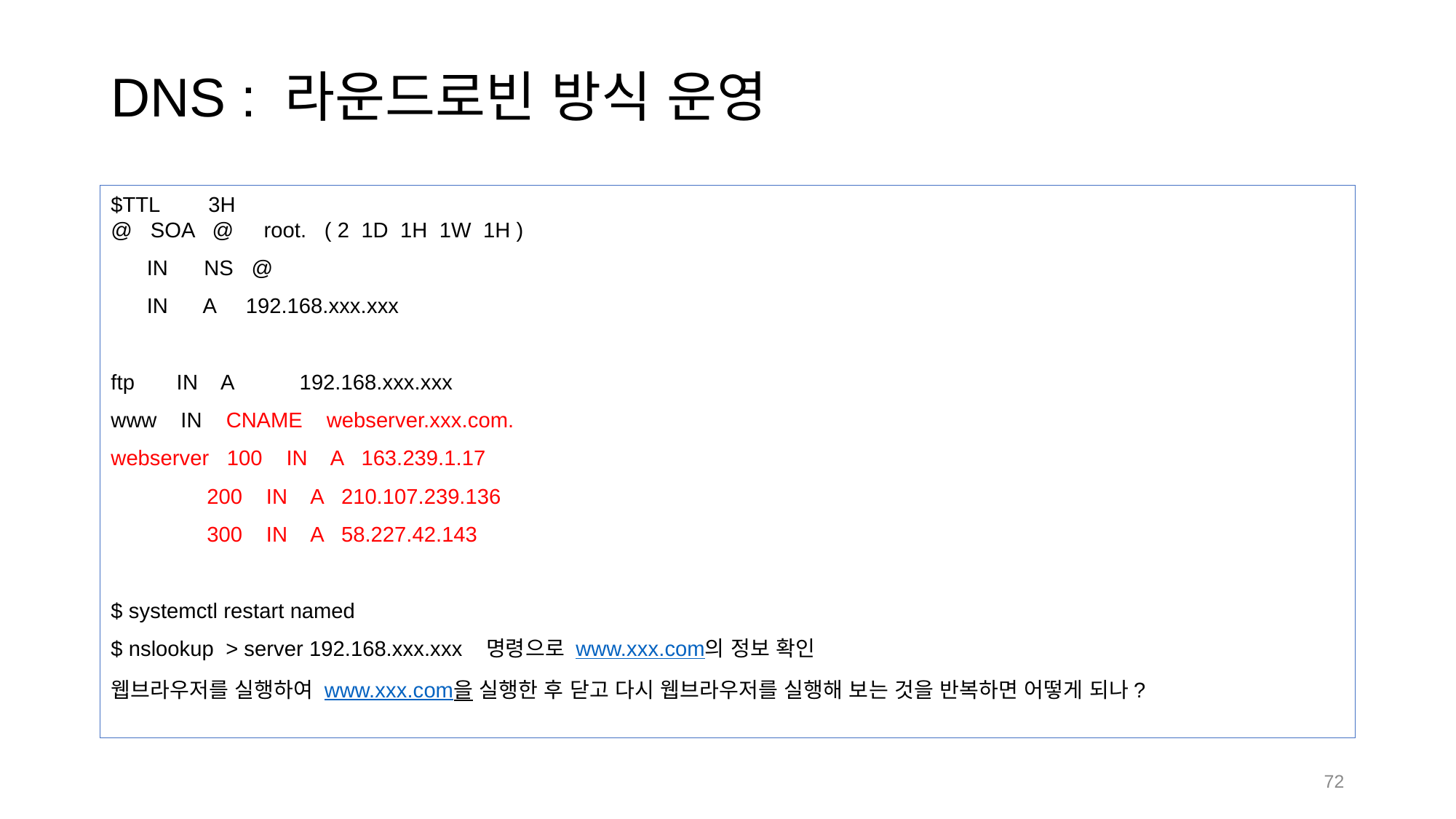

# DNS : 라운드로빈 방식 운영
$TTL        3H
@   SOA   @     root.   ( 2  1D  1H  1W  1H )
      IN      NS   @
      IN      A     192.168.xxx.xxx

ftp       IN    A           192.168.xxx.xxx
www    IN    CNAME    webserver.xxx.com.
webserver   100    IN    A   163.239.1.17
                200    IN    A   210.107.239.136
                300    IN    A   58.227.42.143

$ systemctl restart named
$ nslookup  > server 192.168.xxx.xxx   명령으로 www.xxx.com의 정보 확인
웹브라우저를 실행하여 www.xxx.com을 실행한 후 닫고 다시 웹브라우저를 실행해 보는 것을 반복하면 어떻게 되나?
72